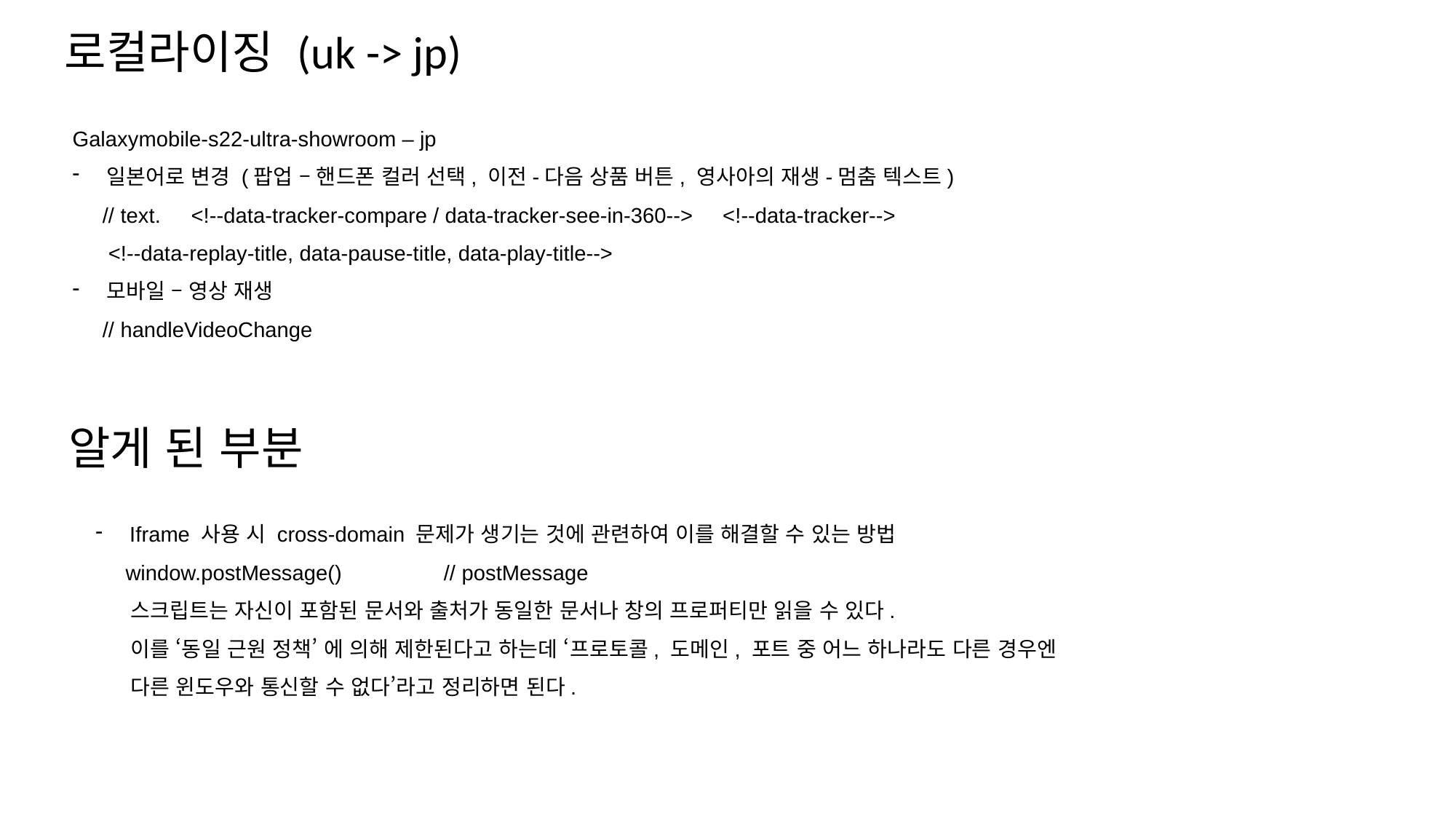

로컬라이징 (uk -> jp)
Galaxymobile-s22-ultra-showroom – jp
일본어로 변경 (팝업 – 핸드폰 컬러 선택, 이전-다음 상품 버튼, 영사아의 재생-멈춤 텍스트)
     // text.     <!--data-tracker-compare / data-tracker-see-in-360-->     <!--data-tracker-->
      <!--data-replay-title, data-pause-title, data-play-title-->
모바일 – 영상 재생
     // handleVideoChange
알게 된 부분
Iframe 사용 시 cross-domain 문제가 생기는 것에 관련하여 이를 해결할 수 있는 방법
     window.postMessage()                 // postMessage
     스크립트는 자신이 포함된 문서와 출처가 동일한 문서나 창의 프로퍼티만 읽을 수 있다.
     이를 ‘동일 근원 정책’ 에 의해 제한된다고 하는데 ‘프로토콜, 도메인, 포트 중 어느 하나라도 다른 경우엔
     다른 윈도우와 통신할 수 없다’라고 정리하면 된다.